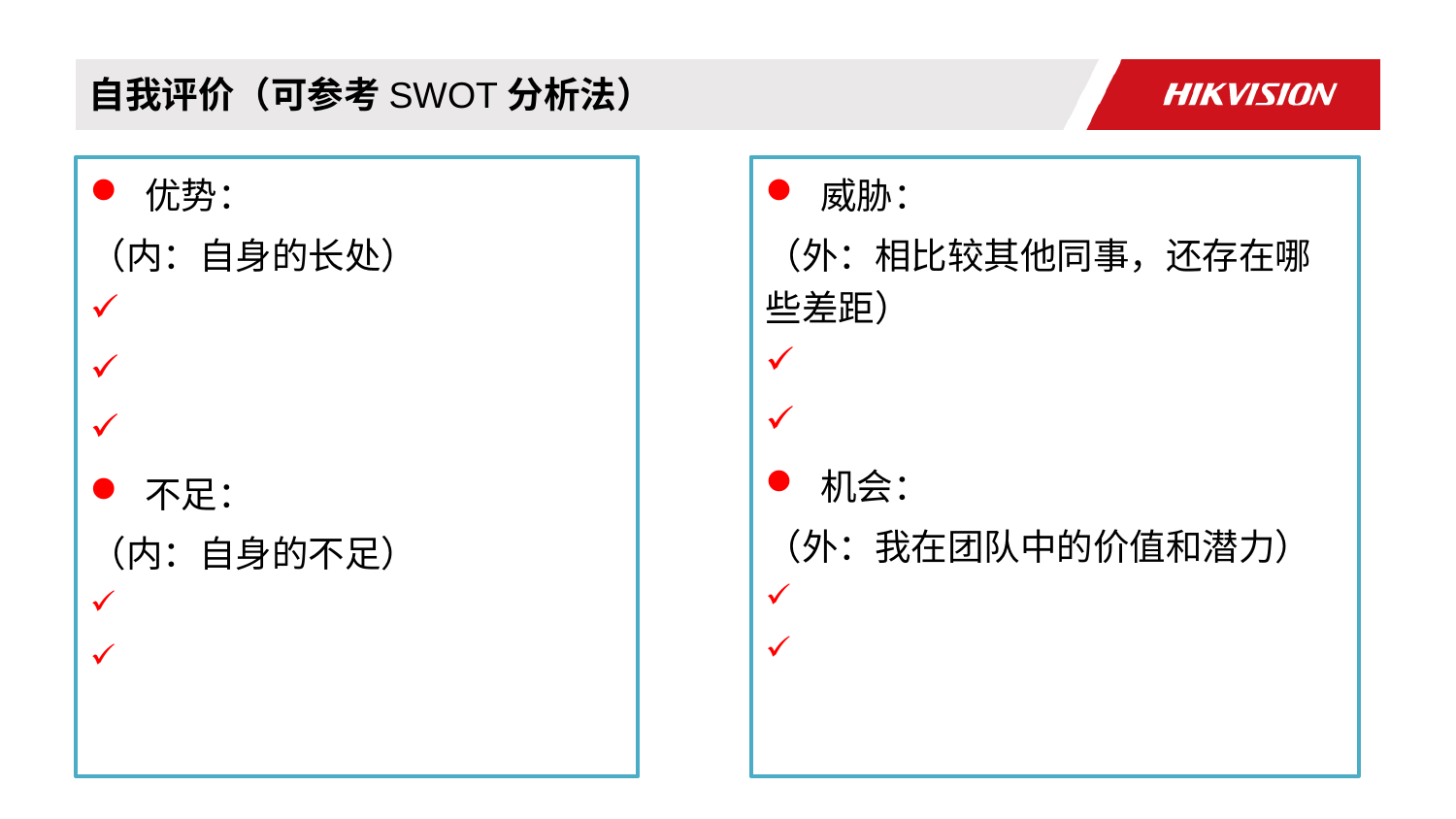

自我评价（可参考SWOT分析法）
优势：
（内：自身的长处）

不足：
（内：自身的不足）

威胁：
（外：相比较其他同事，还存在哪些差距）

机会：
（外：我在团队中的价值和潜力）